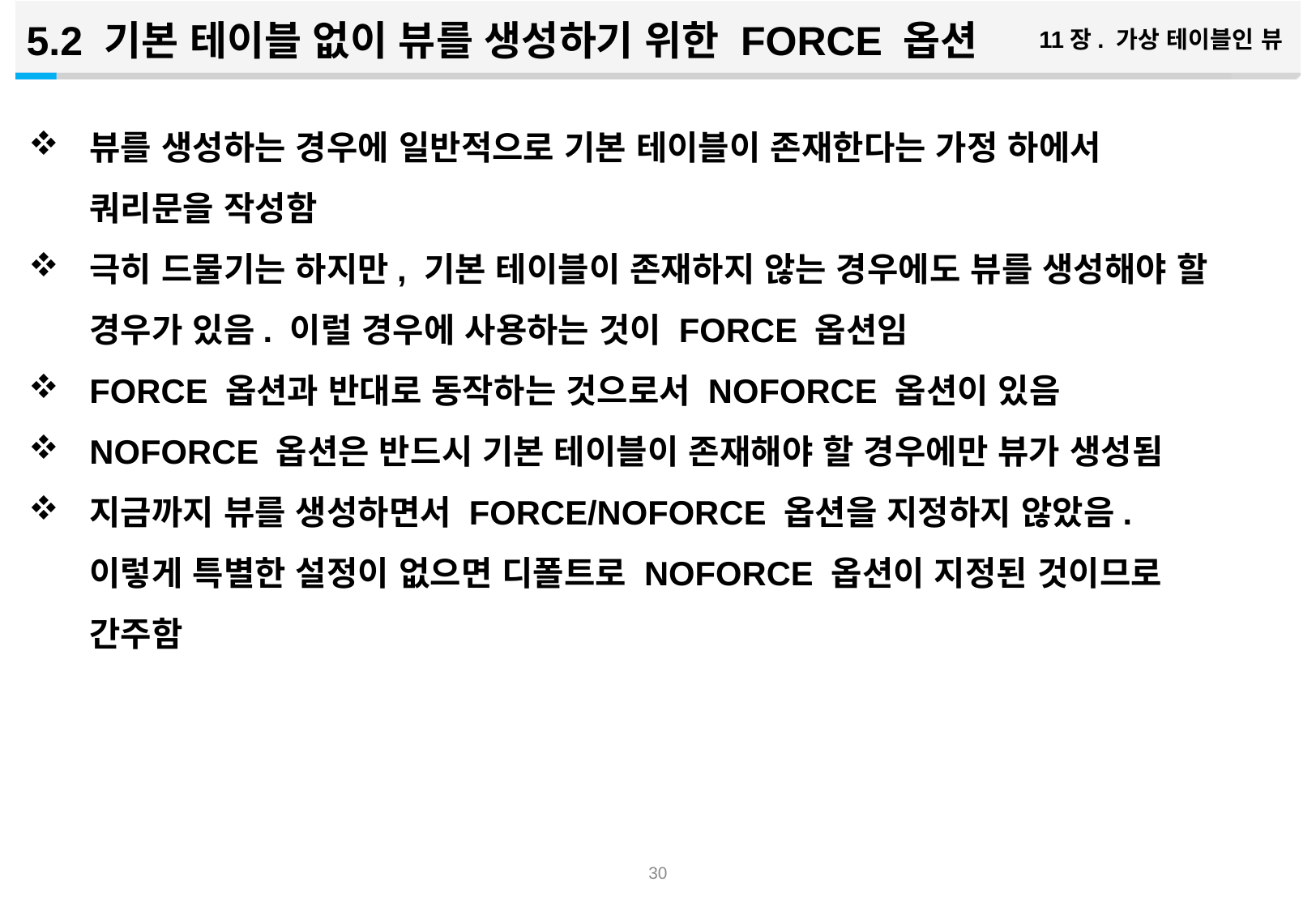

5.2 기본 테이블 없이 뷰를 생성하기 위한 FORCE 옵션
11장. 가상 테이블인 뷰
뷰를 생성하는 경우에 일반적으로 기본 테이블이 존재한다는 가정 하에서         쿼리문을 작성함
극히 드물기는 하지만, 기본 테이블이 존재하지 않는 경우에도 뷰를 생성해야 할 경우가 있음. 이럴 경우에 사용하는 것이 FORCE 옵션임
FORCE 옵션과 반대로 동작하는 것으로서 NOFORCE 옵션이 있음
NOFORCE 옵션은 반드시 기본 테이블이 존재해야 할 경우에만 뷰가 생성됨
지금까지 뷰를 생성하면서 FORCE/NOFORCE 옵션을 지정하지 않았음.                이렇게 특별한 설정이 없으면 디폴트로 NOFORCE 옵션이 지정된 것이므로       간주함
30